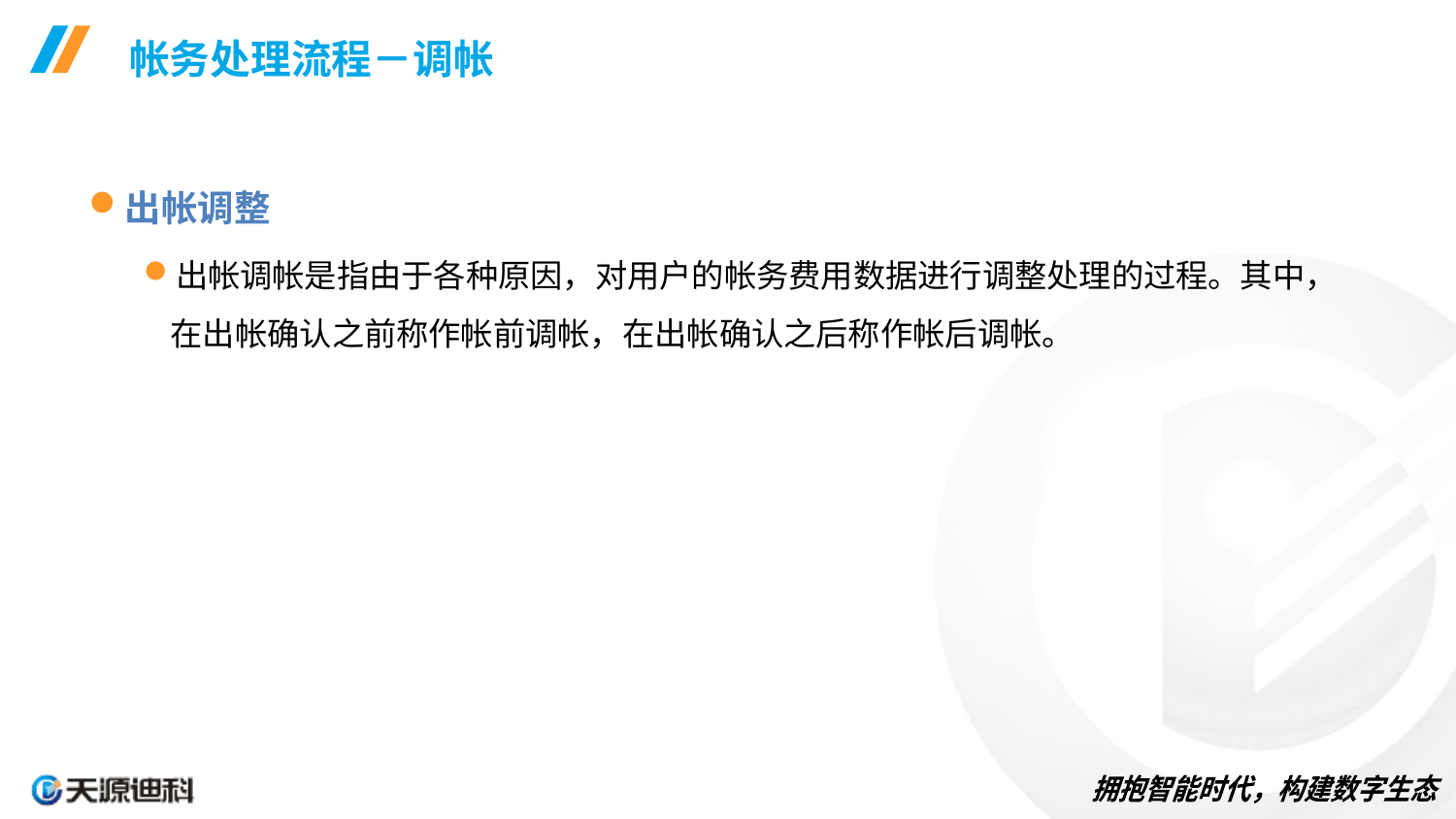

# 帐务处理流程－调帐
出帐调整
出帐调帐是指由于各种原因，对用户的帐务费用数据进行调整处理的过程。其中，在出帐确认之前称作帐前调帐，在出帐确认之后称作帐后调帐。
17